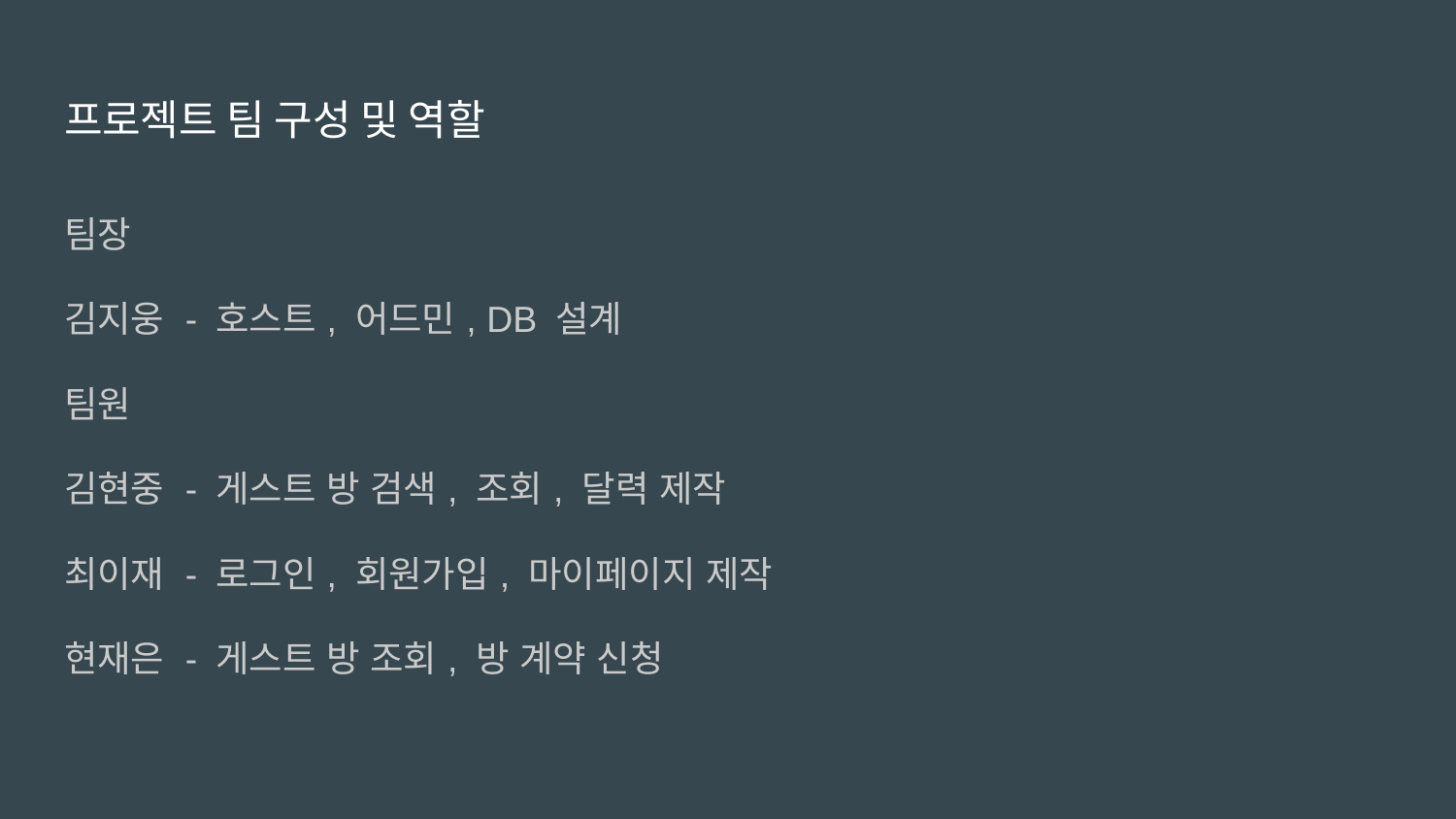

# 프로젝트 팀 구성 및 역할
팀장
김지웅 - 호스트, 어드민, DB 설계
팀원
김현중 - 게스트 방 검색, 조회, 달력 제작
최이재 - 로그인, 회원가입, 마이페이지 제작
현재은 - 게스트 방 조회, 방 계약 신청